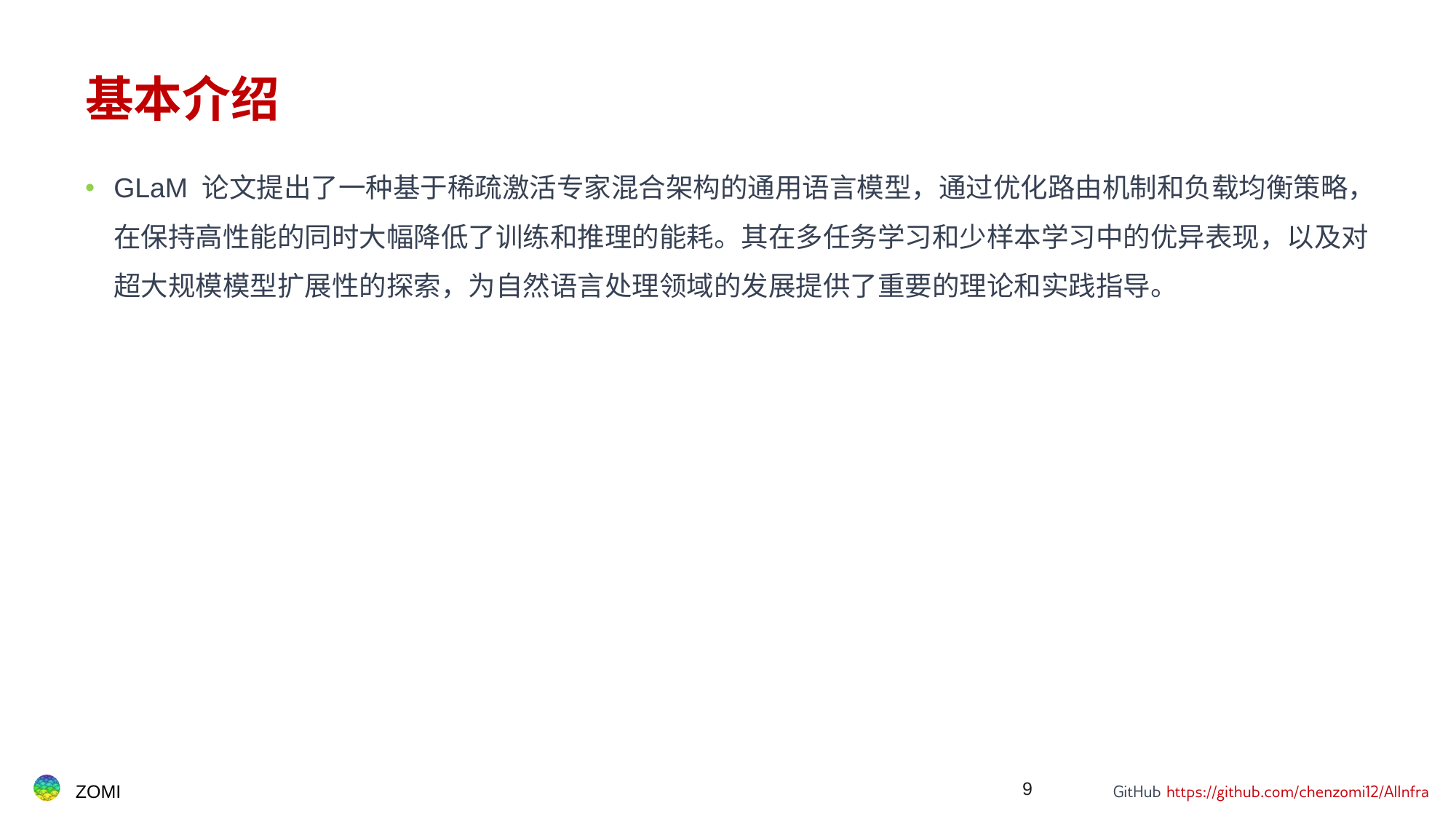

# 基本介绍
GLaM 论文提出了一种基于稀疏激活专家混合架构的通用语言模型，通过优化路由机制和负载均衡策略，在保持高性能的同时大幅降低了训练和推理的能耗。其在多任务学习和少样本学习中的优异表现，以及对超大规模模型扩展性的探索，为自然语言处理领域的发展提供了重要的理论和实践指导。